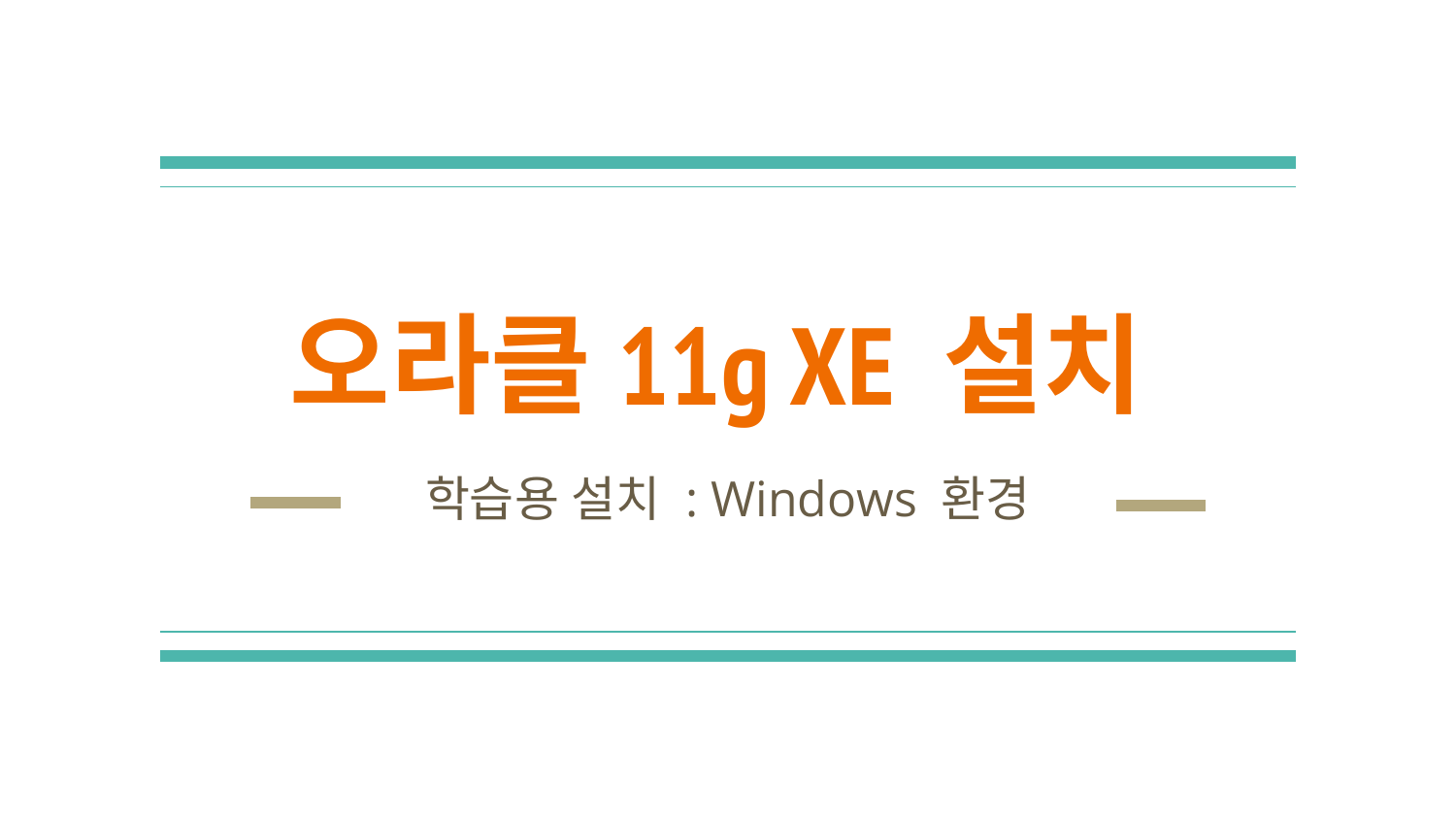

# 오라클11g XE 설치
학습용 설치 : Windows 환경